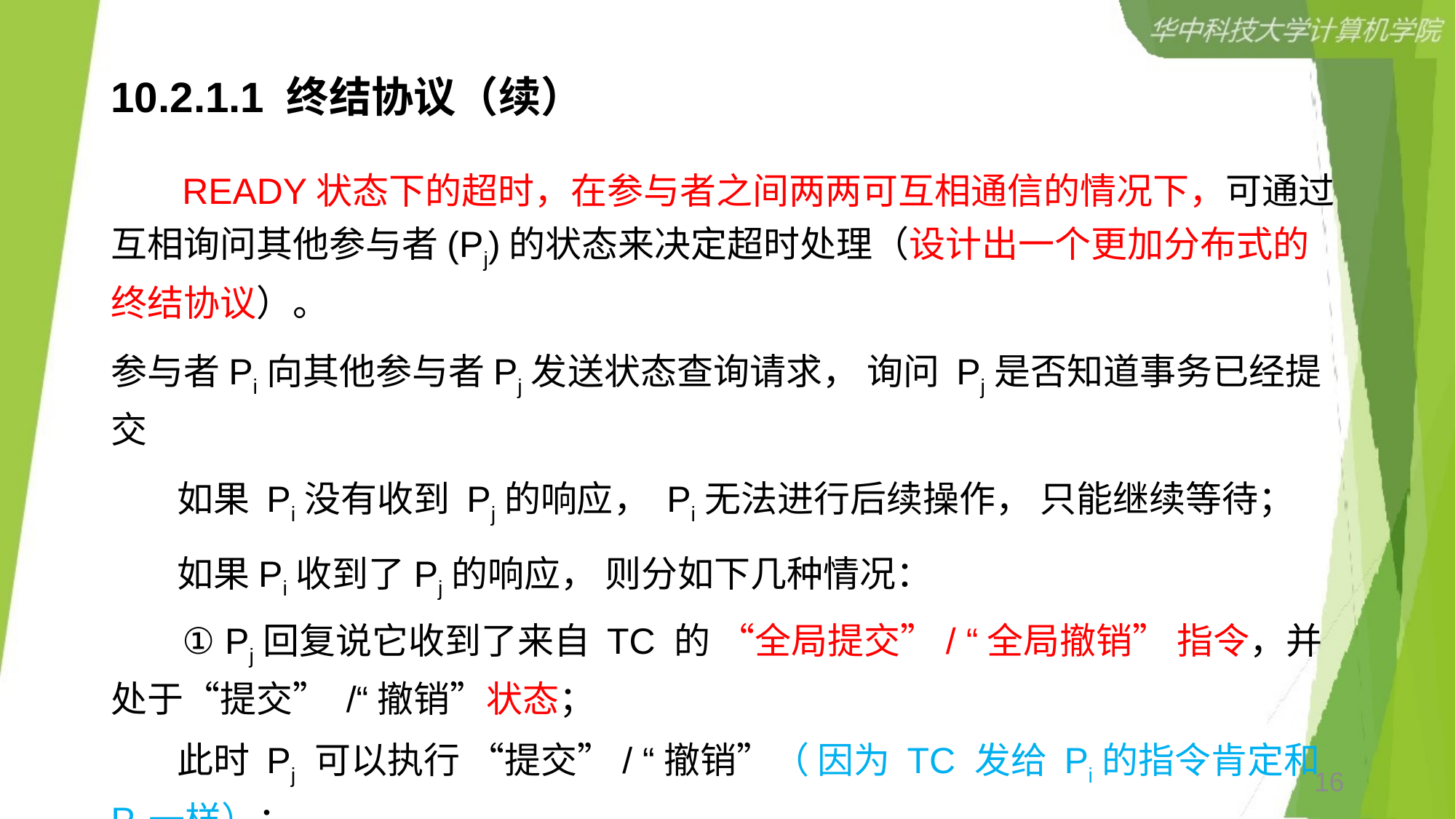

# 10.2.1.1 终结协议（续）
       READY状态下的超时，在参与者之间两两可互相通信的情况下，可通过互相询问其他参与者(Pj)的状态来决定超时处理（设计出一个更加分布式的终结协议）。
参与者Pi向其他参与者Pj发送状态查询请求， 询问 Pj是否知道事务已经提交
       如果 Pi没有收到 Pj的响应， Pi无法进行后续操作， 只能继续等待；
       如果Pi收到了Pj的响应， 则分如下几种情况：
       ① Pj回复说它收到了来自 TC 的 “全局提交”/ “全局撤销” 指令，并处于“提交” /“撤销”状态；
       此时 Pj 可以执行 “提交”/ “撤销”（ 因为 TC 发给 Pi的指令肯定和Pj一样）；
16